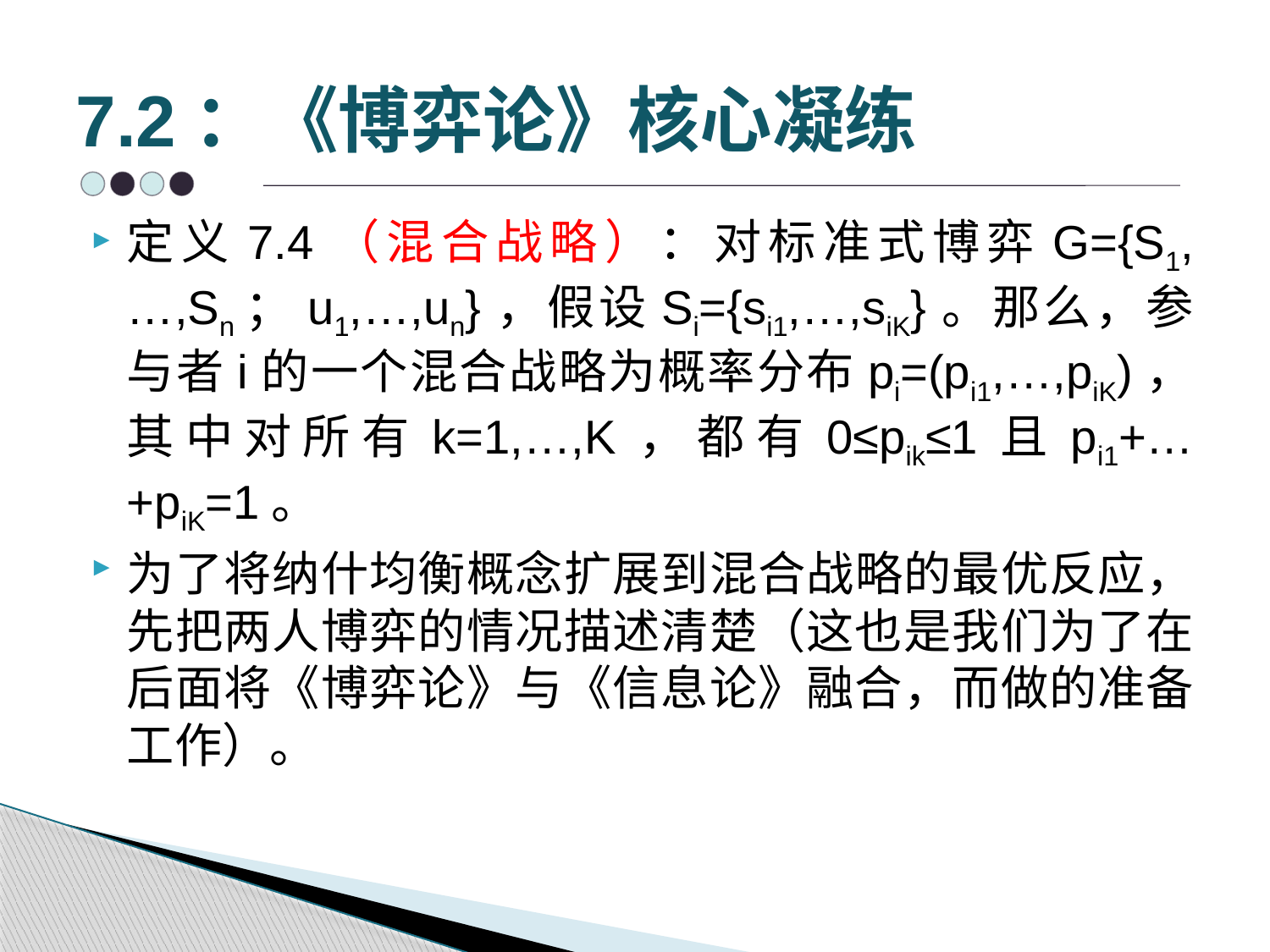

# 7.2：《博弈论》核心凝练

定义7.4（混合战略）：对标准式博弈G={S1,…,Sn；u1,…,un}，假设Si={si1,…,siK}。那么，参与者i的一个混合战略为概率分布pi=(pi1,…,piK)，其中对所有k=1,…,K，都有0≤pik≤1且pi1+…+piK=1。
为了将纳什均衡概念扩展到混合战略的最优反应，先把两人博弈的情况描述清楚（这也是我们为了在后面将《博弈论》与《信息论》融合，而做的准备工作）。